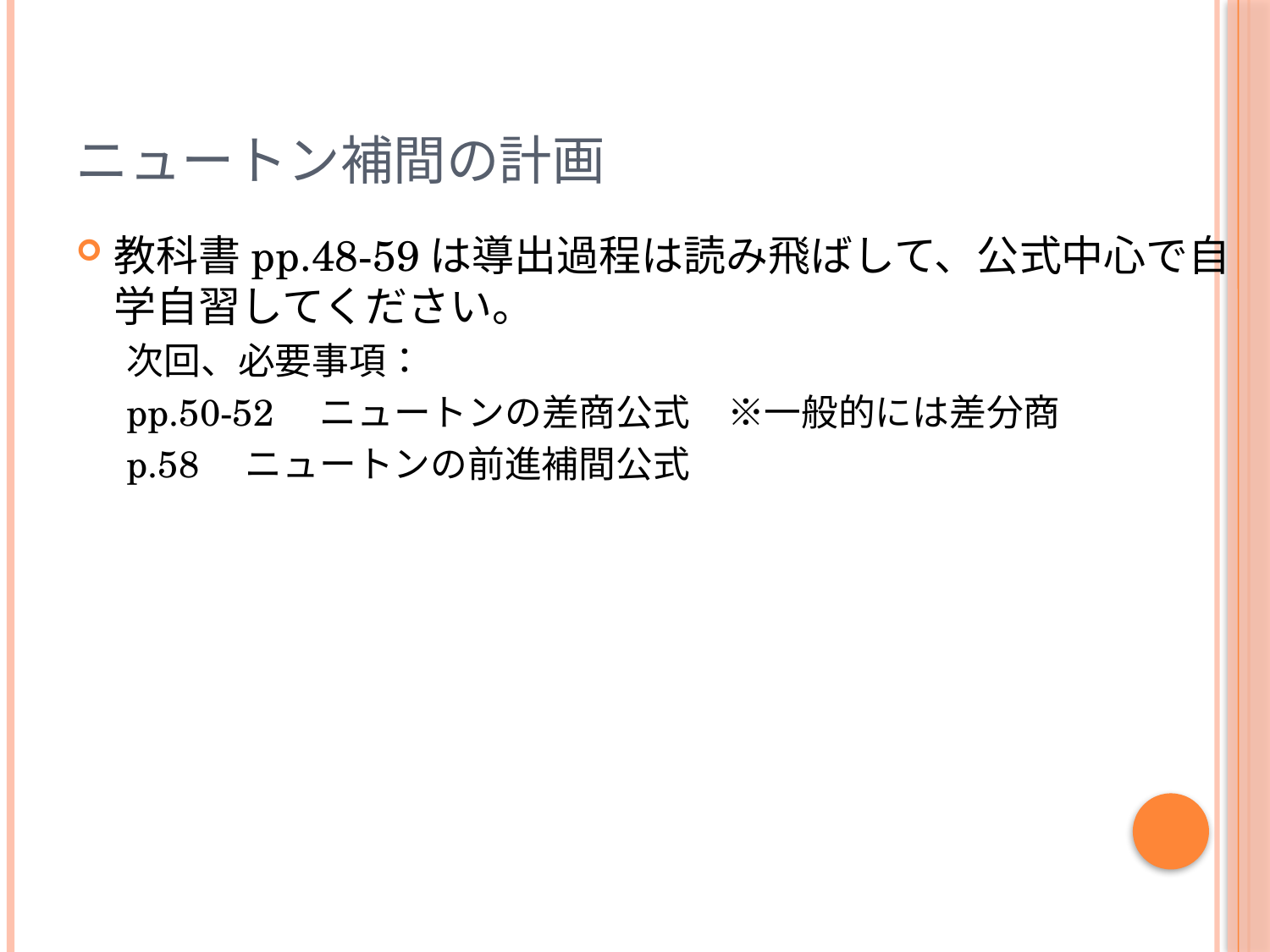

# ニュートン補間の計画
教科書pp.48-59は導出過程は読み飛ばして、公式中心で自学自習してください。
次回、必要事項：
pp.50-52　ニュートンの差商公式　※一般的には差分商
p.58　ニュートンの前進補間公式